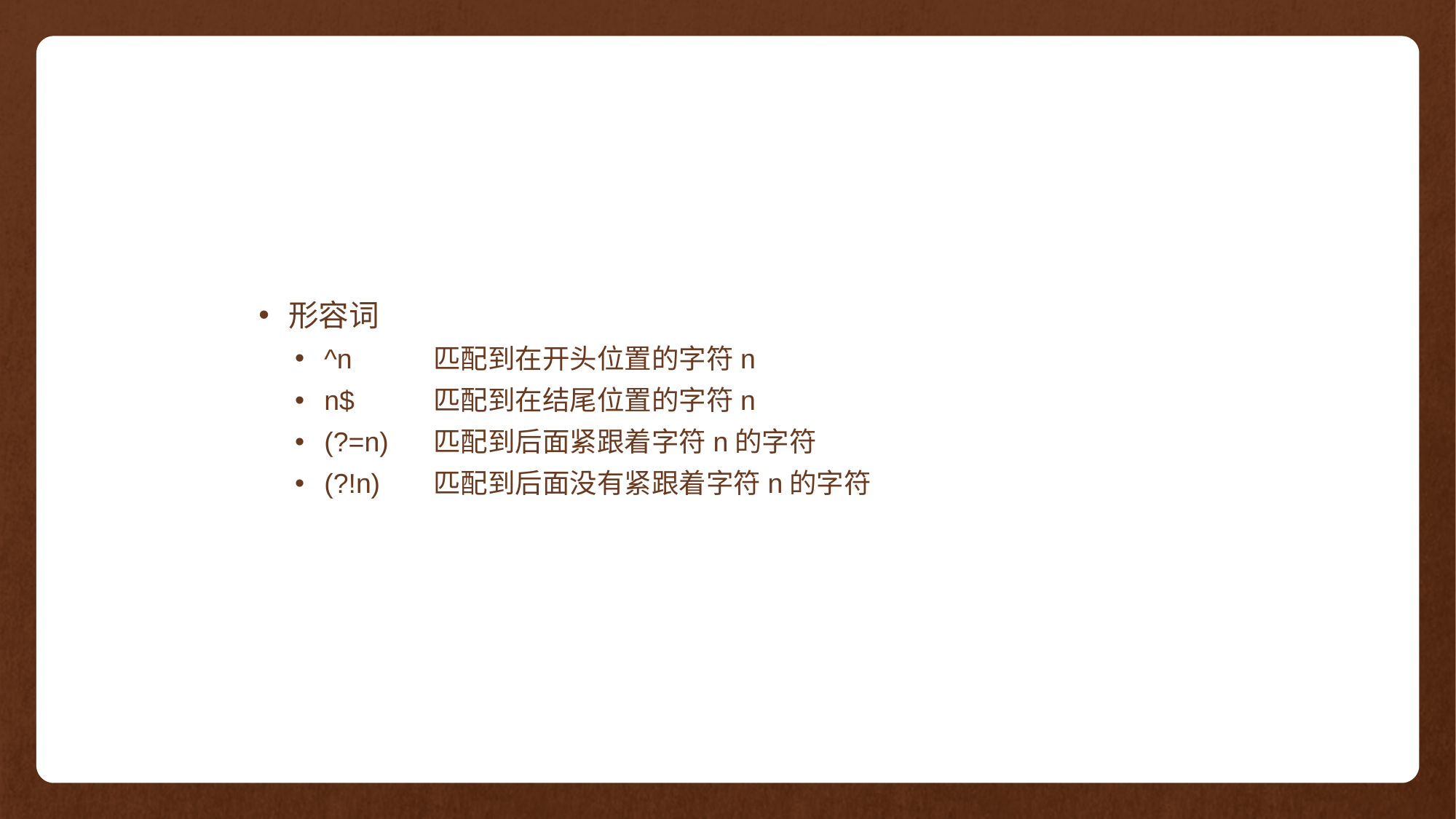

形容词
^n	匹配到在开头位置的字符n
n$	匹配到在结尾位置的字符n
(?=n)	匹配到后面紧跟着字符n的字符
(?!n)	匹配到后面没有紧跟着字符n的字符